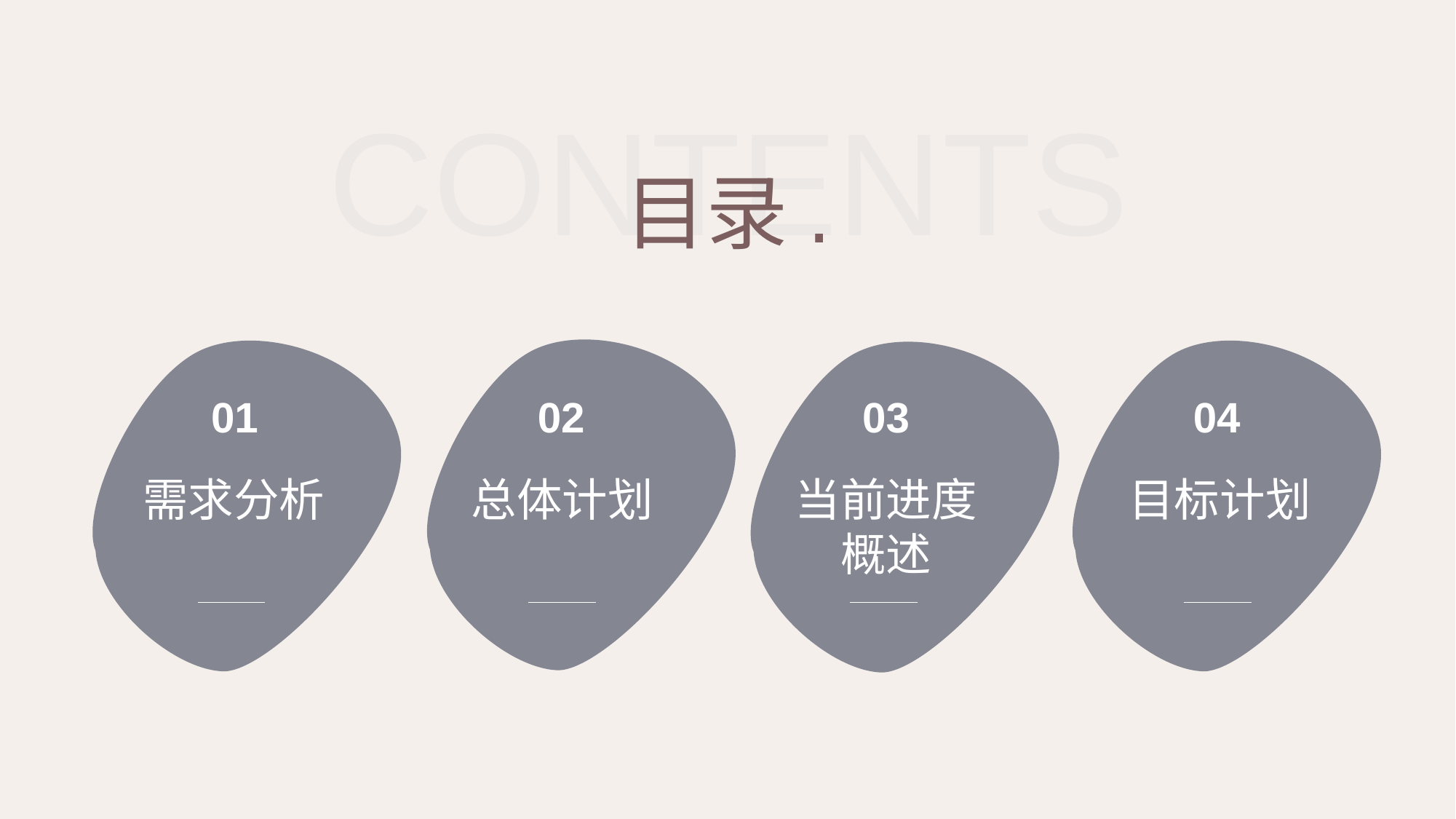

CONTENTS
目录.

01
02
03
04
需求分析
总体计划
当前进度
概述
目标计划